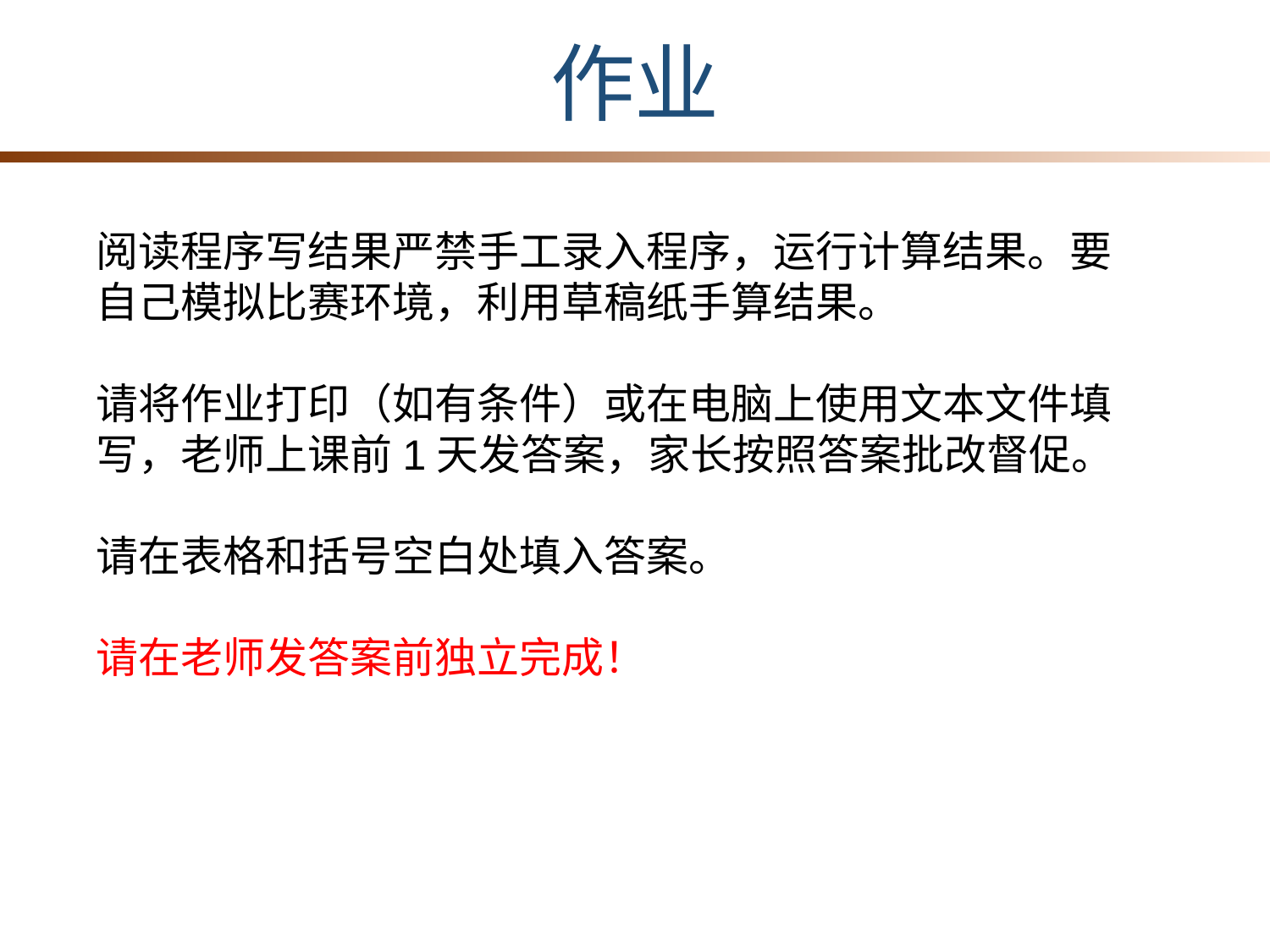

作业
阅读程序写结果严禁手工录入程序，运行计算结果。要自己模拟比赛环境，利用草稿纸手算结果。

请将作业打印（如有条件）或在电脑上使用文本文件填写，老师上课前1天发答案，家长按照答案批改督促。

请在表格和括号空白处填入答案。

请在老师发答案前独立完成！